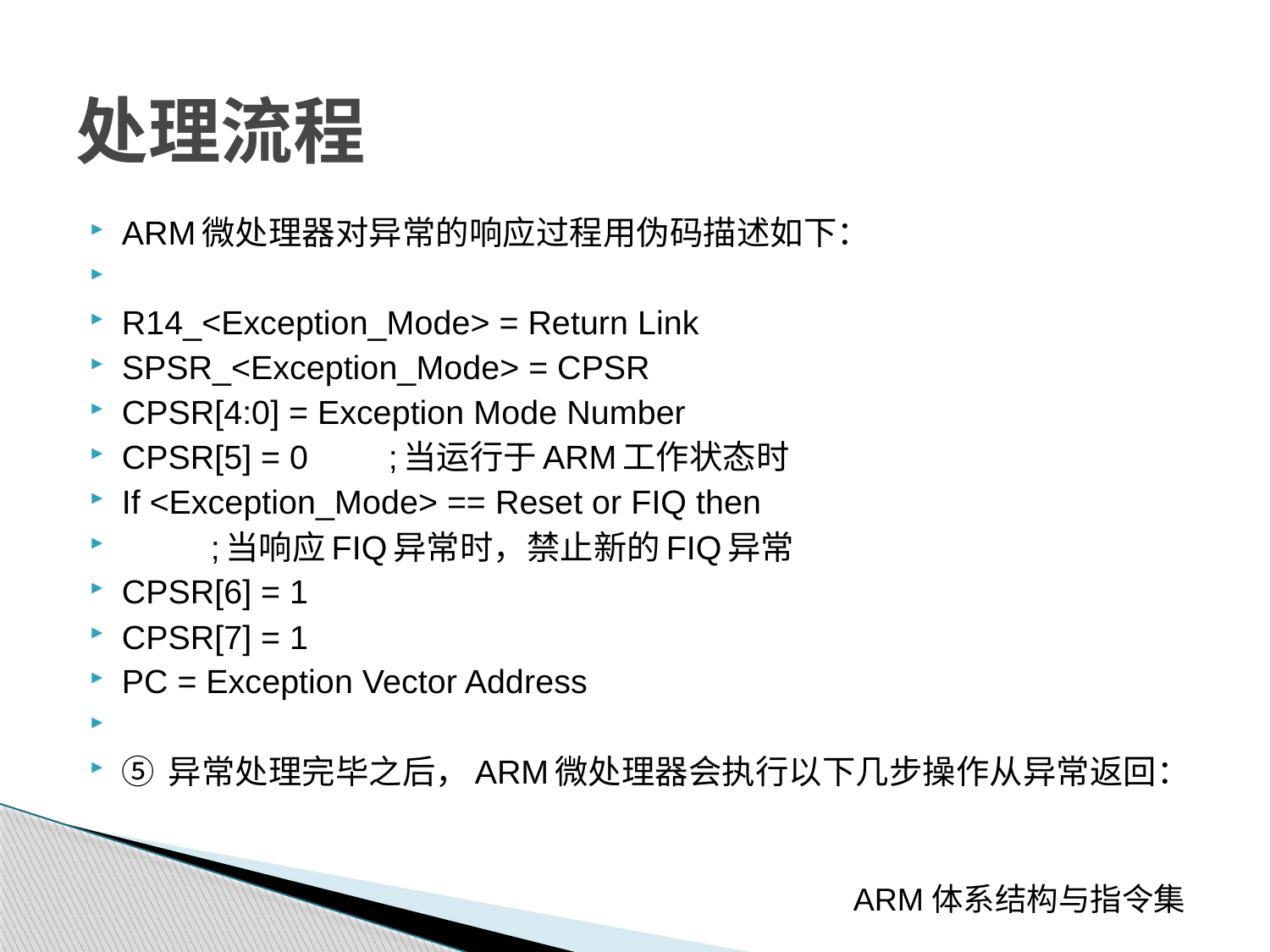

# 处理流程
ARM微处理器对异常的响应过程用伪码描述如下：

R14_<Exception_Mode> = Return Link
SPSR_<Exception_Mode> = CPSR
CPSR[4:0] = Exception Mode Number
CPSR[5] = 0	;当运行于ARM工作状态时
If <Exception_Mode> == Reset or FIQ then
	;当响应FIQ异常时，禁止新的FIQ异常
CPSR[6] = 1
CPSR[7] = 1
PC = Exception Vector Address

⑤ 异常处理完毕之后，ARM微处理器会执行以下几步操作从异常返回：
            ARM体系结构与指令集